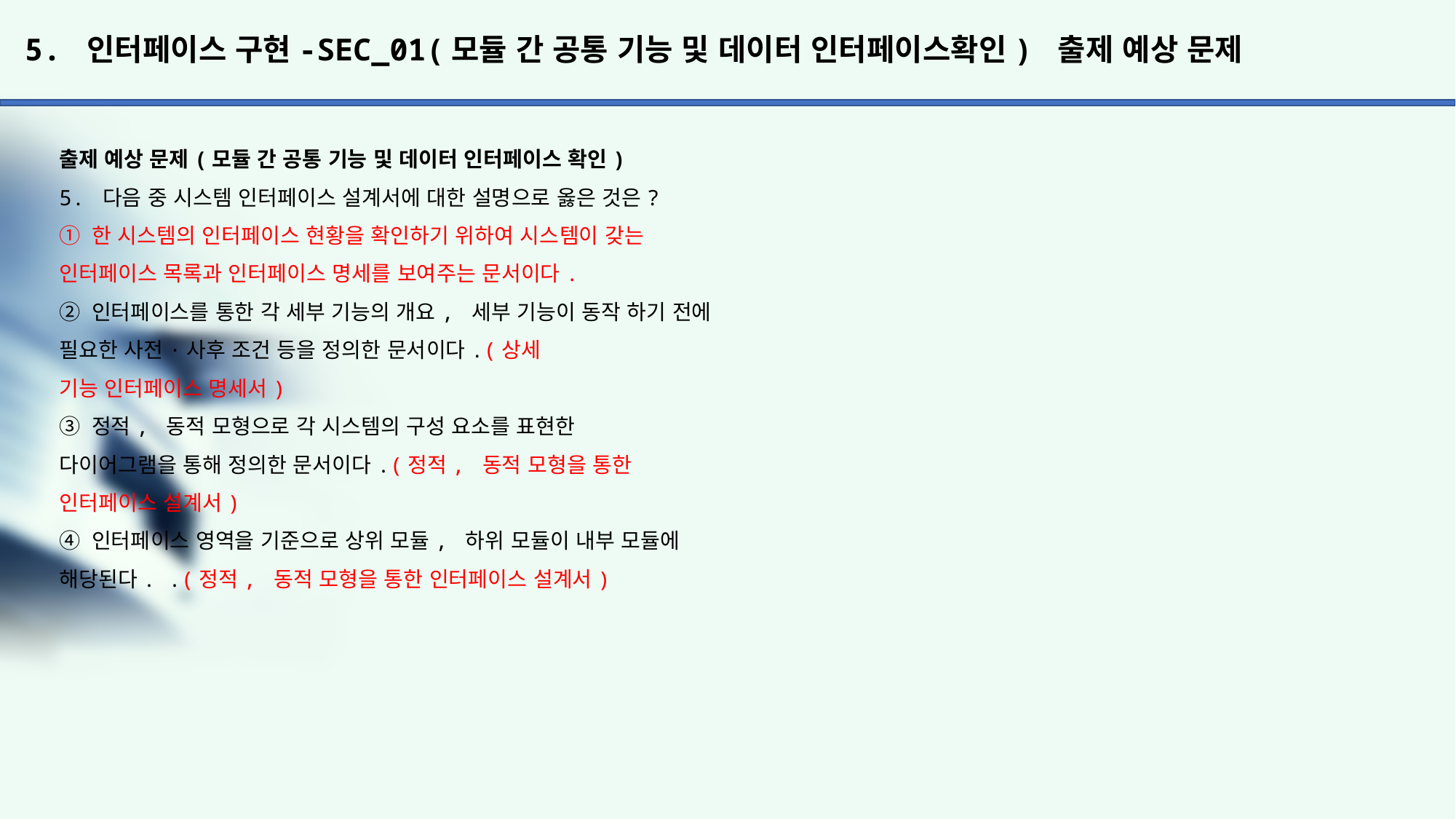

# 5. 인터페이스 구현-SEC_01(모듈 간 공통 기능 및 데이터 인터페이스확인) 출제 예상 문제
출제 예상 문제(모듈 간 공통 기능 및 데이터 인터페이스 확인)
5. 다음 중 시스템 인터페이스 설계서에 대한 설명으로 옳은 것은?
① 한 시스템의 인터페이스 현황을 확인하기 위하여 시스템이 갖는 인터페이스 목록과 인터페이스 명세를 보여주는 문서이다.
② 인터페이스를 통한 각 세부 기능의 개요, 세부 기능이 동작 하기 전에 필요한 사전·사후 조건 등을 정의한 문서이다.(상세
기능 인터페이스 명세서)
③ 정적, 동적 모형으로 각 시스템의 구성 요소를 표현한
다이어그램을 통해 정의한 문서이다.(정적, 동적 모형을 통한
인터페이스 설계서)
④ 인터페이스 영역을 기준으로 상위 모듈, 하위 모듈이 내부 모듈에 해당된다. .(정적, 동적 모형을 통한 인터페이스 설계서)